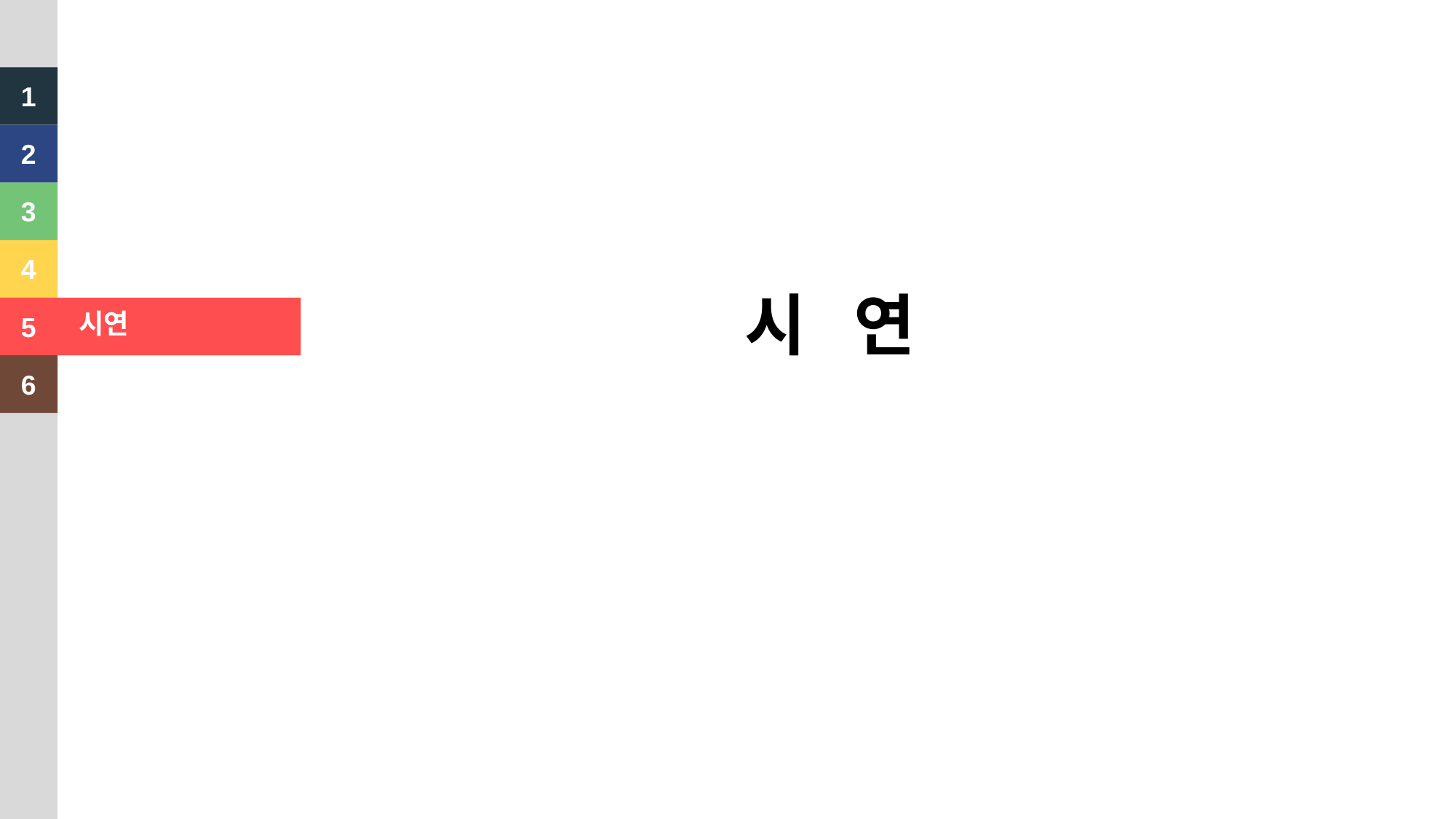

1

2

3

4
시	연

시연
5

6